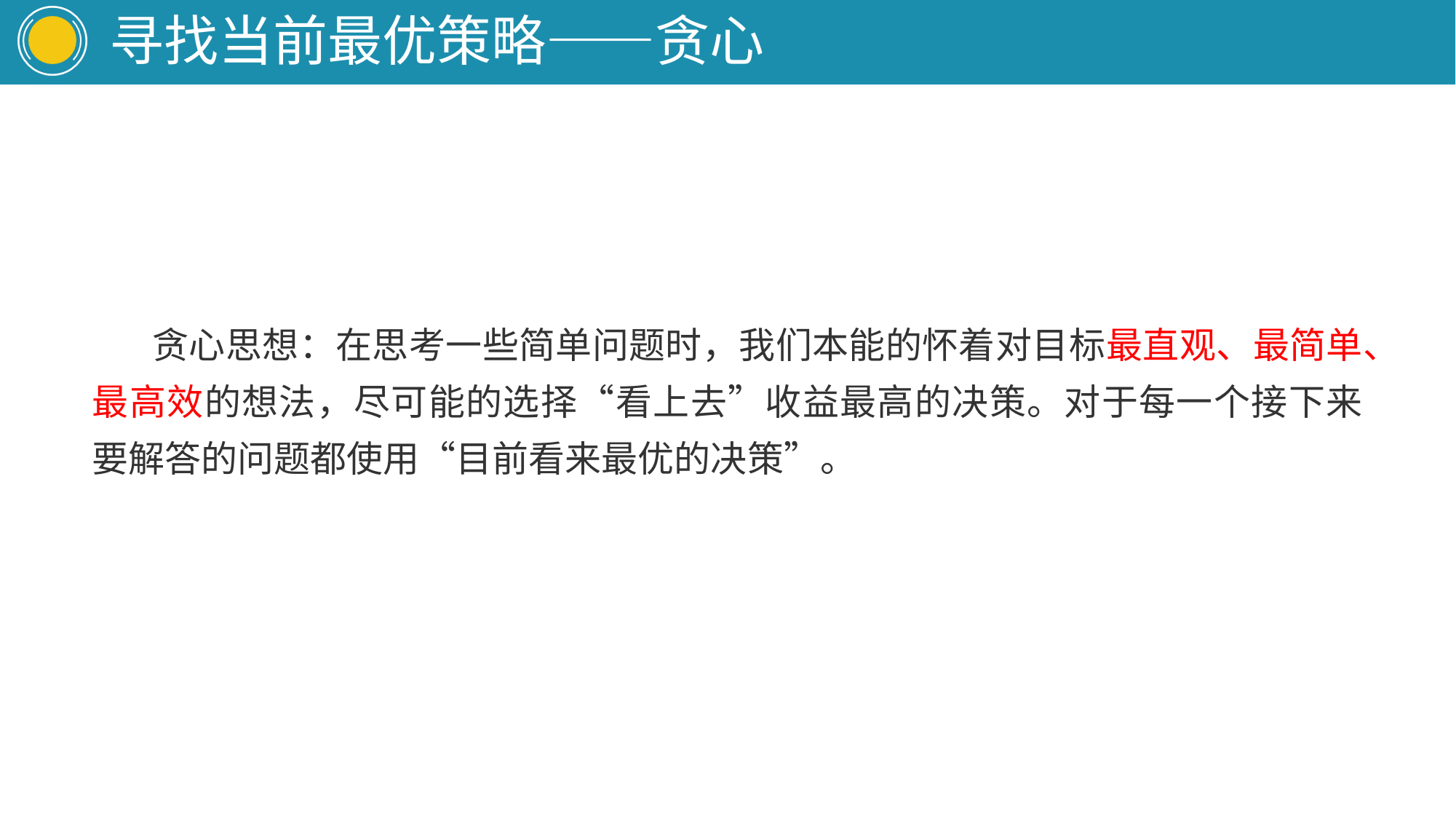

# 寻找当前最优策略——贪心
      贪心思想：在思考一些简单问题时，我们本能的怀着对目标最直观、最简单、最高效的想法，尽可能的选择“看上去”收益最高的决策。对于每一个接下来要解答的问题都使用“目前看来最优的决策”。